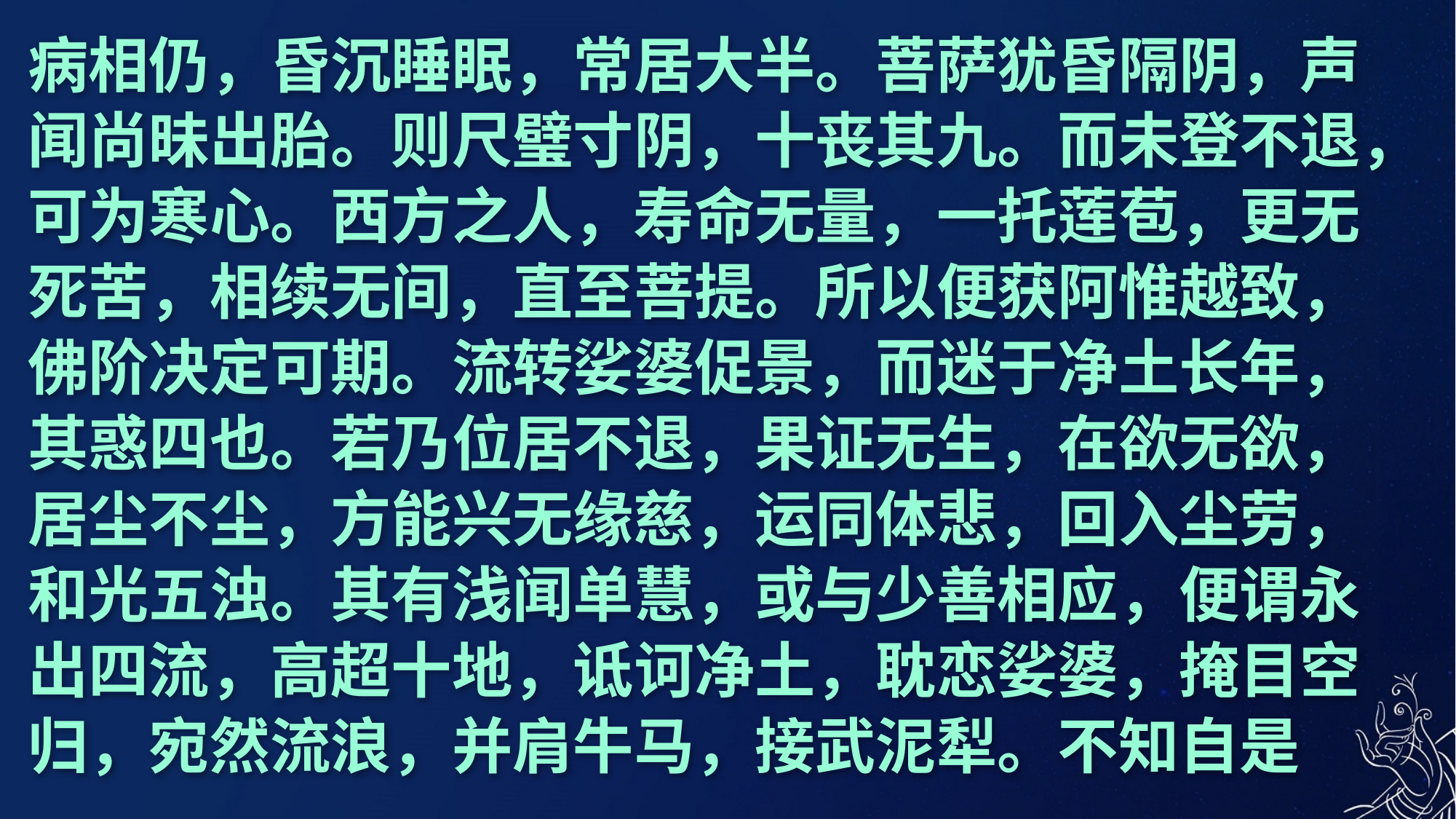

病相仍，昏沉睡眠，常居大半。菩萨犹昏隔阴，声闻尚昧出胎。则尺璧寸阴，十丧其九。而未登不退，可为寒心。西方之人，寿命无量，一托莲苞，更无死苦，相续无间，直至菩提。所以便获阿惟越致，佛阶决定可期。流转娑婆促景，而迷于净土长年，其惑四也。若乃位居不退，果证无生，在欲无欲，居尘不尘，方能兴无缘慈，运同体悲，回入尘劳，和光五浊。其有浅闻单慧，或与少善相应，便谓永出四流，高超十地，诋诃净土，耽恋娑婆，掩目空归，宛然流浪，并肩牛马，接武泥犁。不知自是